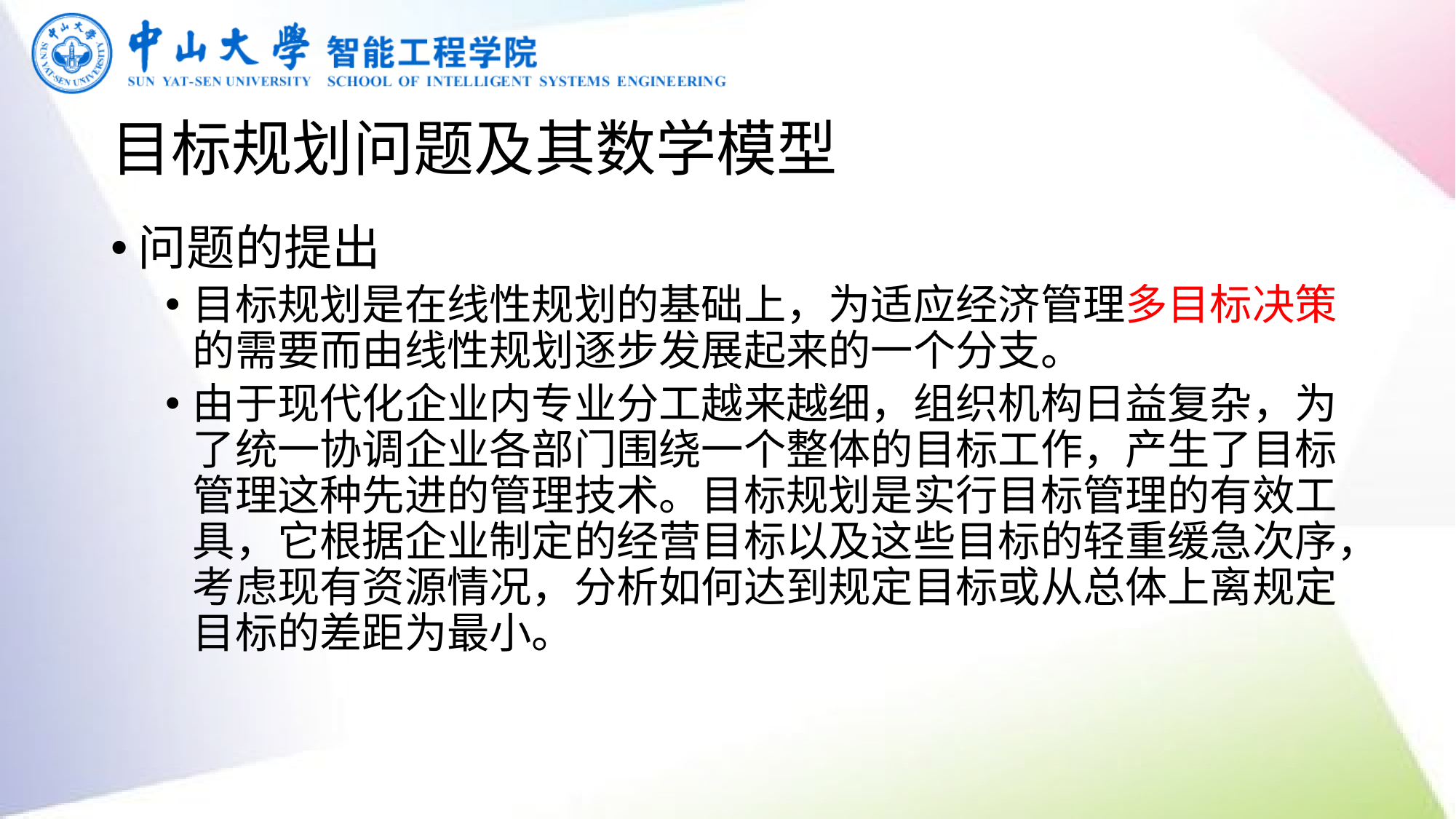

# 目标规划问题及其数学模型
问题的提出
目标规划是在线性规划的基础上，为适应经济管理多目标决策的需要而由线性规划逐步发展起来的一个分支。
由于现代化企业内专业分工越来越细，组织机构日益复杂，为了统一协调企业各部门围绕一个整体的目标工作，产生了目标管理这种先进的管理技术。目标规划是实行目标管理的有效工具，它根据企业制定的经营目标以及这些目标的轻重缓急次序，考虑现有资源情况，分析如何达到规定目标或从总体上离规定目标的差距为最小。